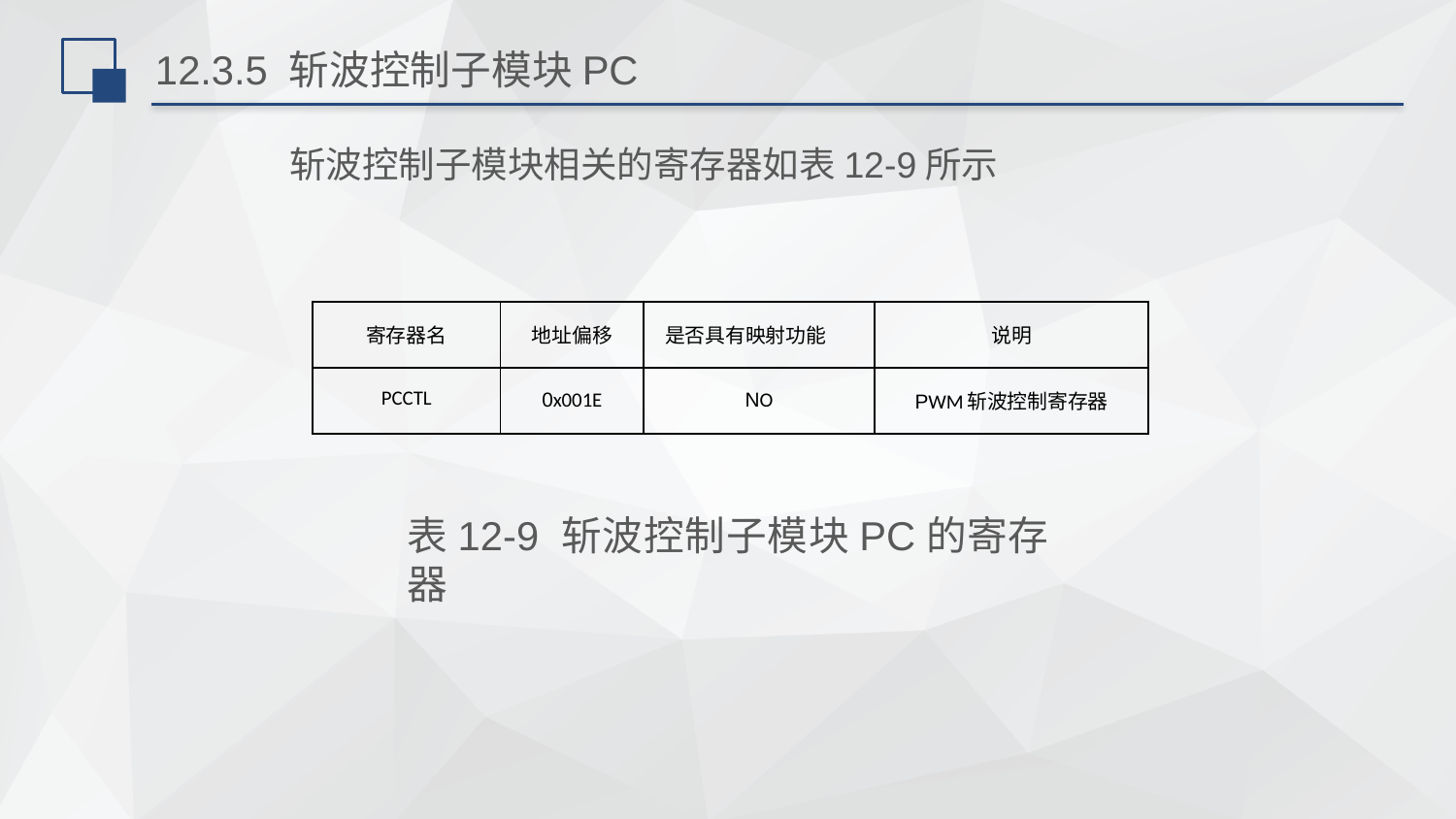

# 12.3.5 斩波控制子模块PC
斩波控制子模块相关的寄存器如表12-9所示
| 寄存器名 | 地址偏移 | 是否具有映射功能 | 说明 |
| --- | --- | --- | --- |
| PCCTL | 0x001E | NO | PWM斩波控制寄存器 |
表12-9 斩波控制子模块PC的寄存器